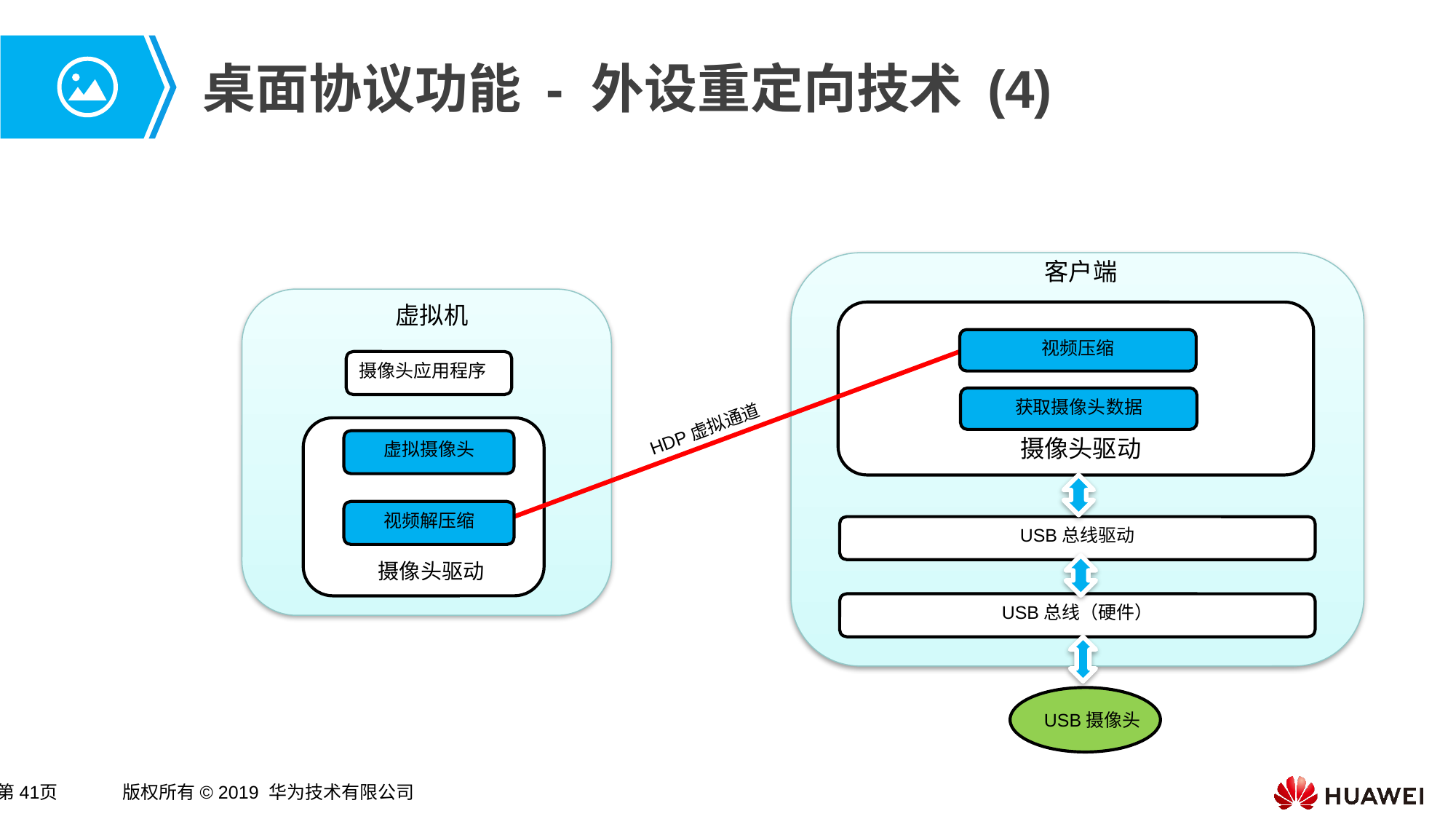

# 桌面协议功能 - 外设重定向技术 (4)
客户端

虚拟机

视频压缩
摄像头应用程序
获取摄像头数据
HDP虚拟通道

摄像头驱动
虚拟摄像头

视频解压缩
USB总线驱动
摄像头驱动

USB总线（硬件）

USB摄像头